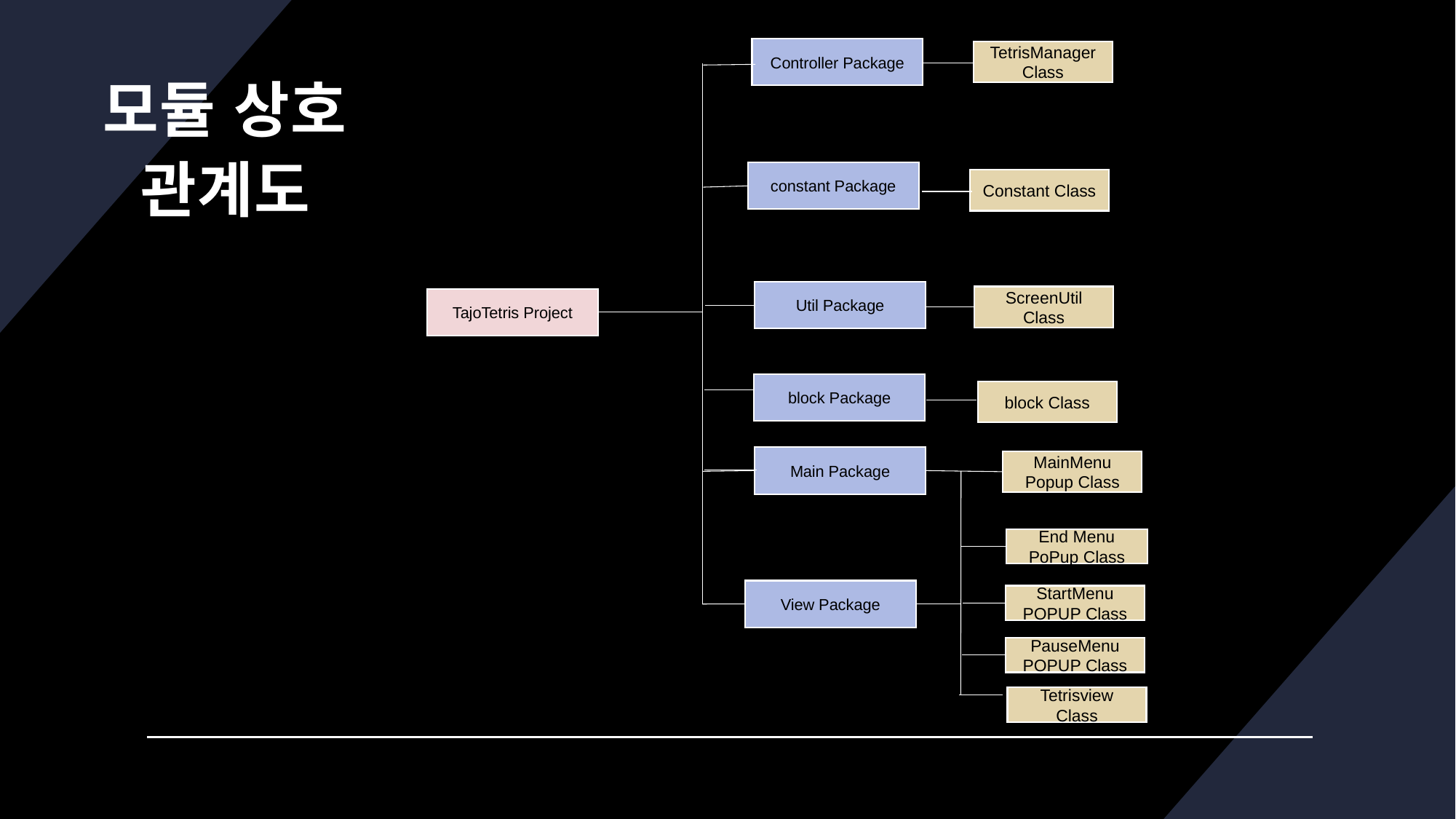

Controller Package
TetrisManagerClass
# 모듈 상호 관계도
constant Package
Constant Class
Util Package
ScreenUtil Class
TajoTetris Project
block Package
block Class
Main Package
MainMenu Popup Class
End Menu PoPup Class
View Package
StartMenu POPUP Class
PauseMenu POPUP Class
Tetrisview Class